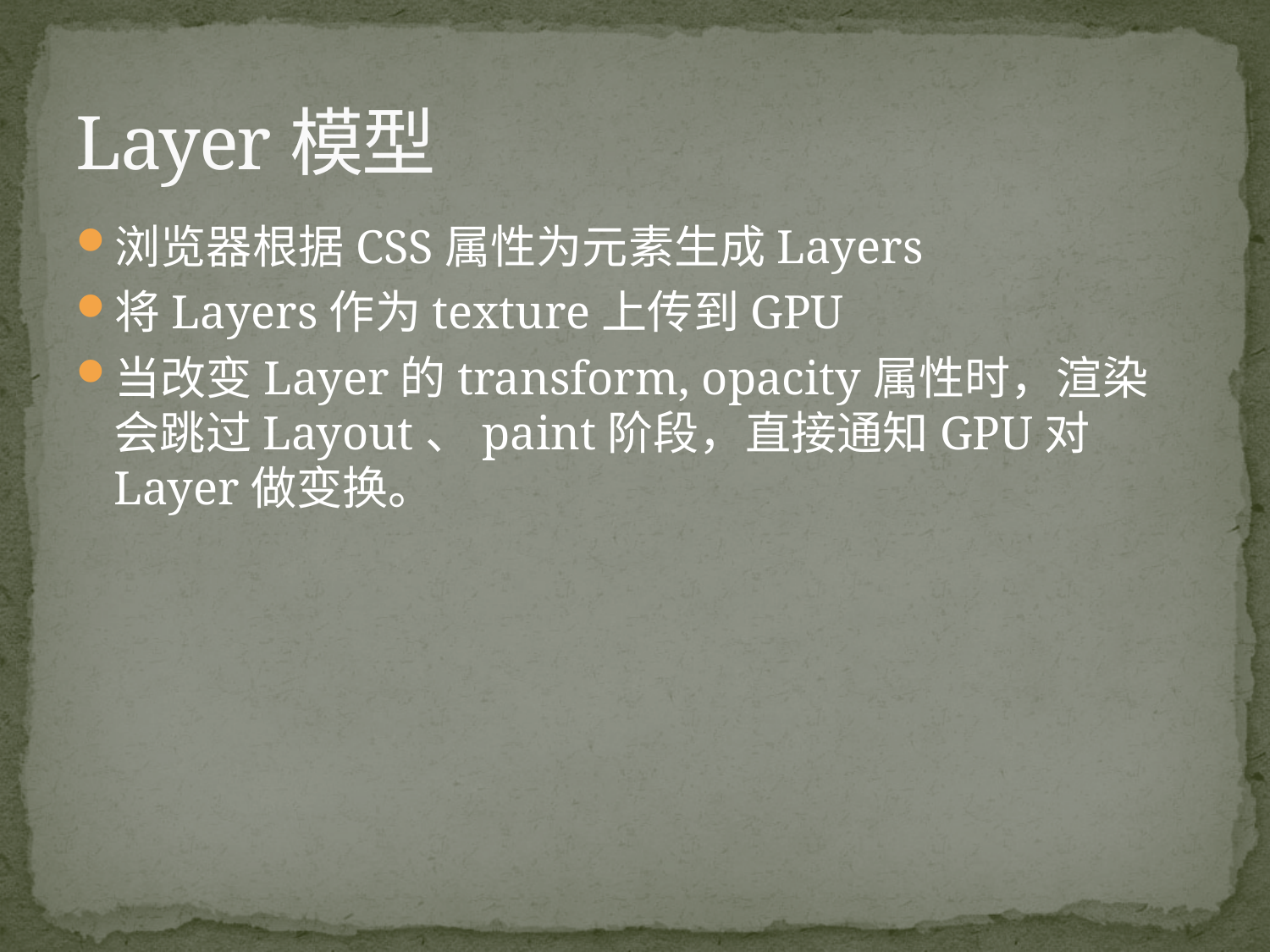

# Layer模型
浏览器根据CSS属性为元素生成Layers
将Layers作为texture上传到GPU
当改变Layer的transform, opacity属性时，渲染会跳过Layout、paint阶段，直接通知GPU对Layer做变换。